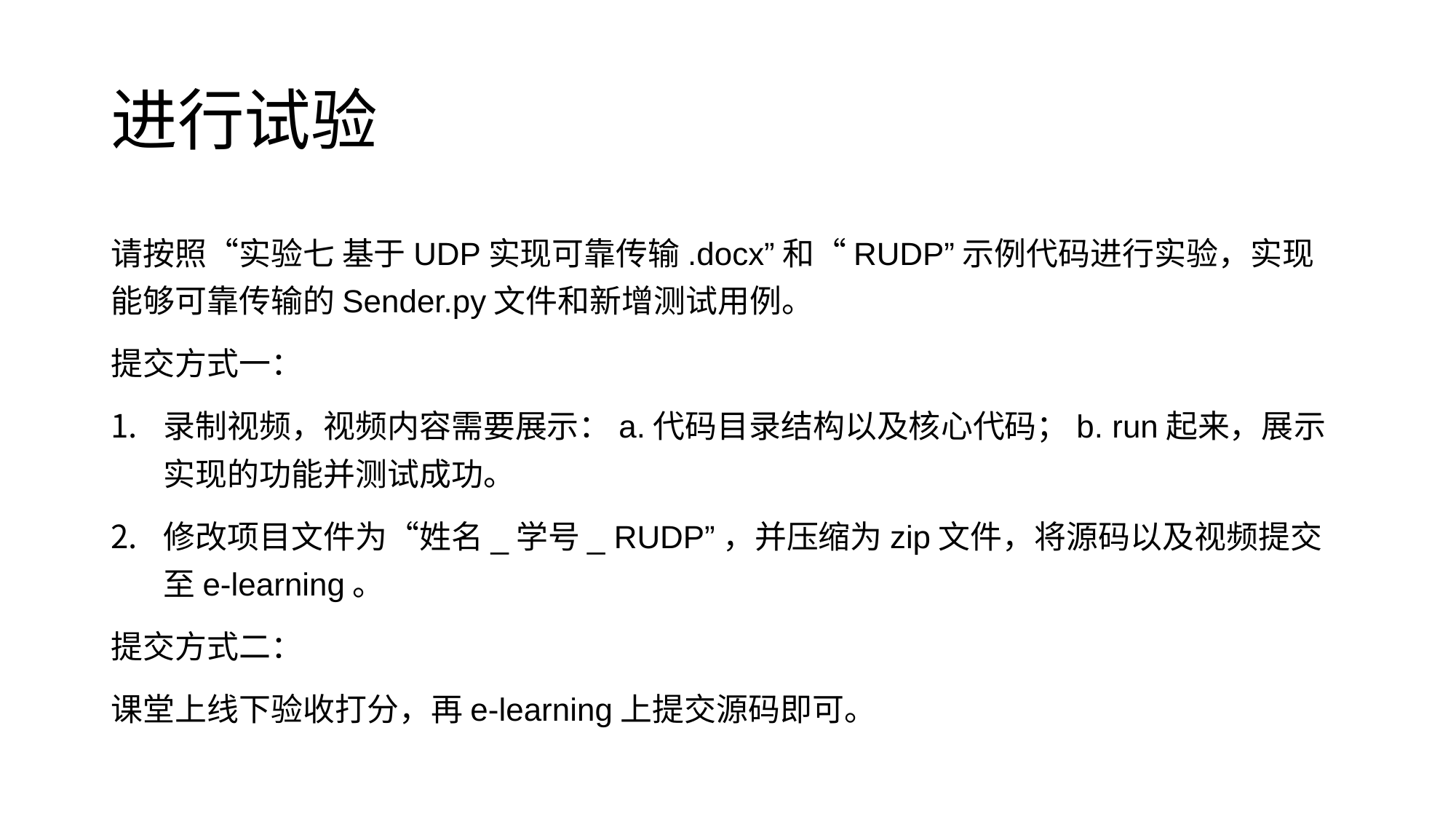

# 进行试验
请按照“实验七 基于UDP实现可靠传输.docx”和“RUDP”示例代码进行实验，实现能够可靠传输的Sender.py文件和新增测试用例。
提交方式一：
录制视频，视频内容需要展示：a.代码目录结构以及核心代码；b. run起来，展示实现的功能并测试成功。
修改项目文件为“姓名_学号_ RUDP”，并压缩为zip文件，将源码以及视频提交至e-learning。
提交方式二：
课堂上线下验收打分，再e-learning上提交源码即可。